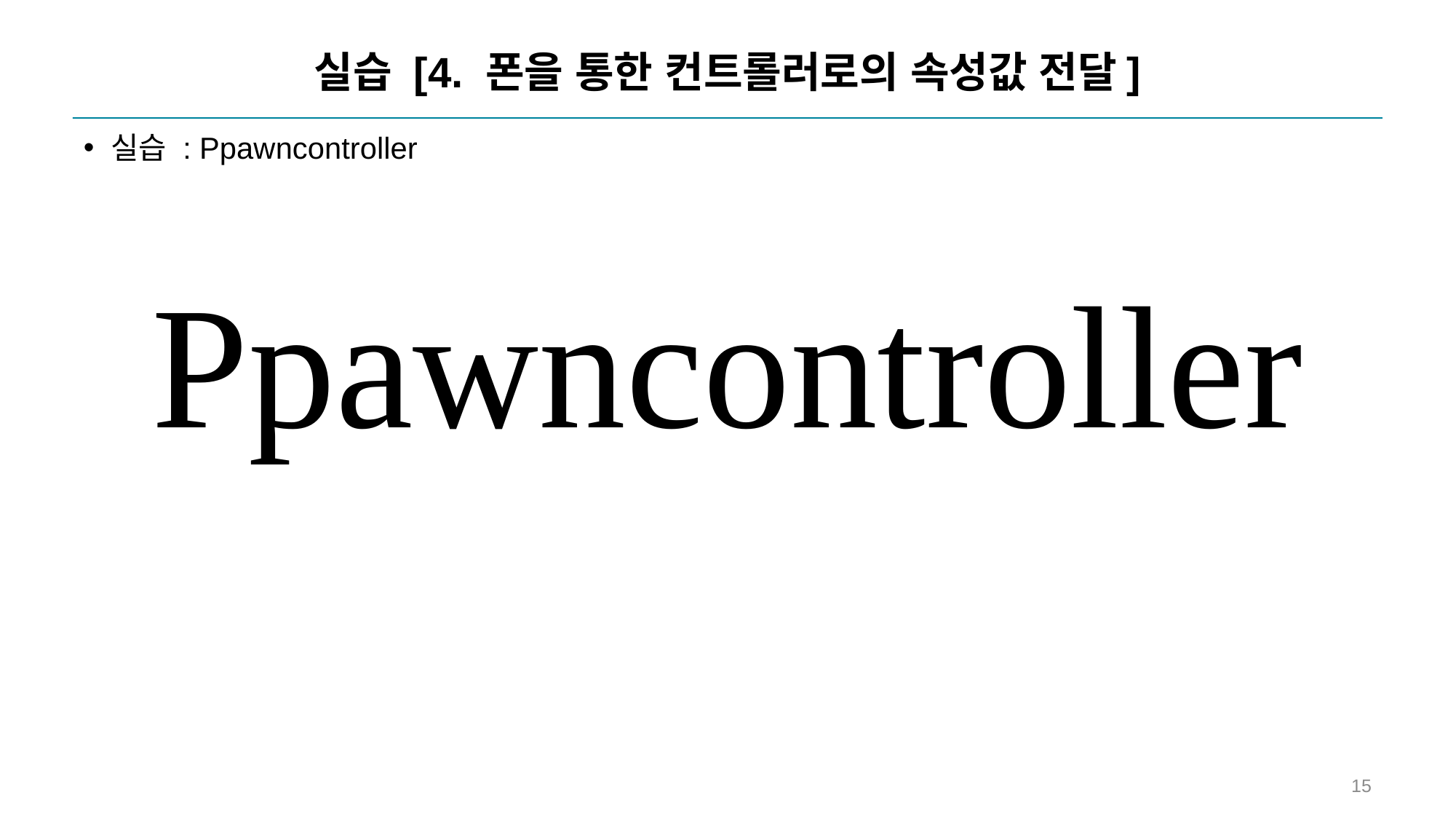

# 실습 [4. 폰을 통한 컨트롤러로의 속성값 전달]
실습 : Ppawncontroller

Ppawncontroller
15